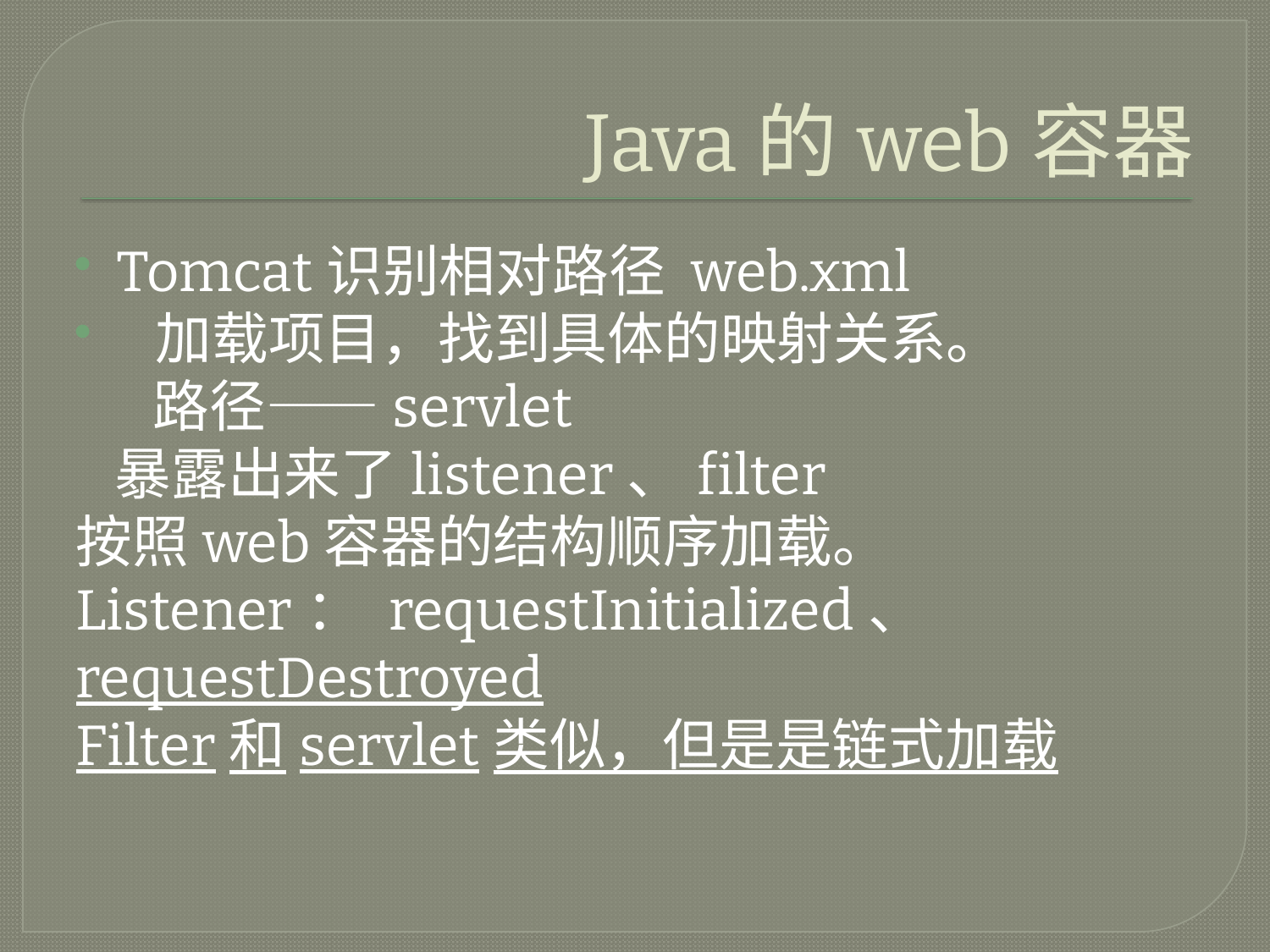

# Java的web容器
Tomcat识别相对路径 web.xml
  加载项目，找到具体的映射关系。
     路径——servlet
  暴露出来了listener、filter
按照web容器的结构顺序加载。
Listener： requestInitialized、 requestDestroyed
Filter和servlet类似，但是是链式加载